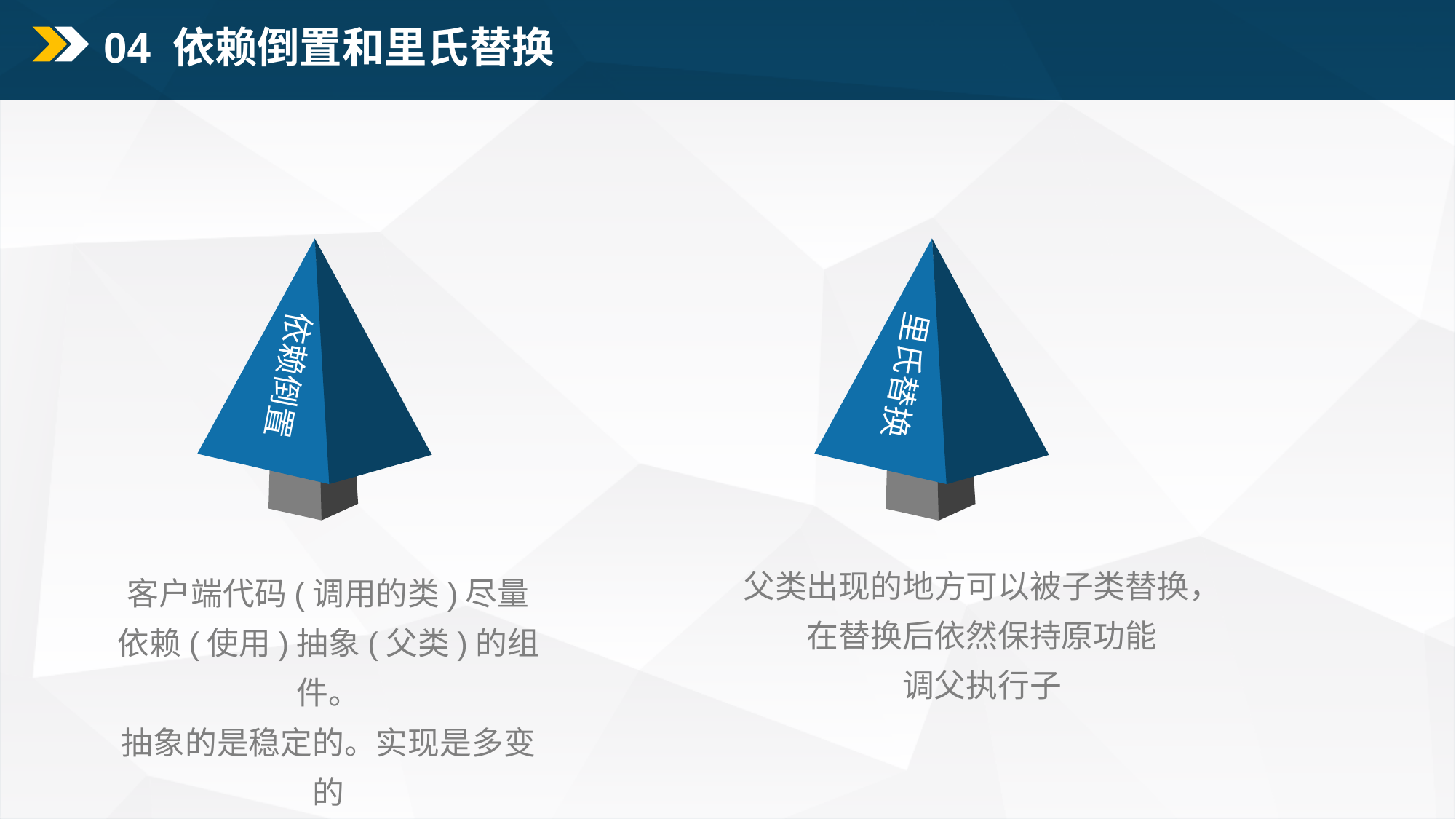

04 依赖倒置和里氏替换

依赖倒置
里氏替换

父类出现的地方可以被子类替换，在替换后依然保持原功能
调父执行子
客户端代码(调用的类)尽量依赖(使用)抽象(父类)的组件。
抽象的是稳定的。实现是多变的